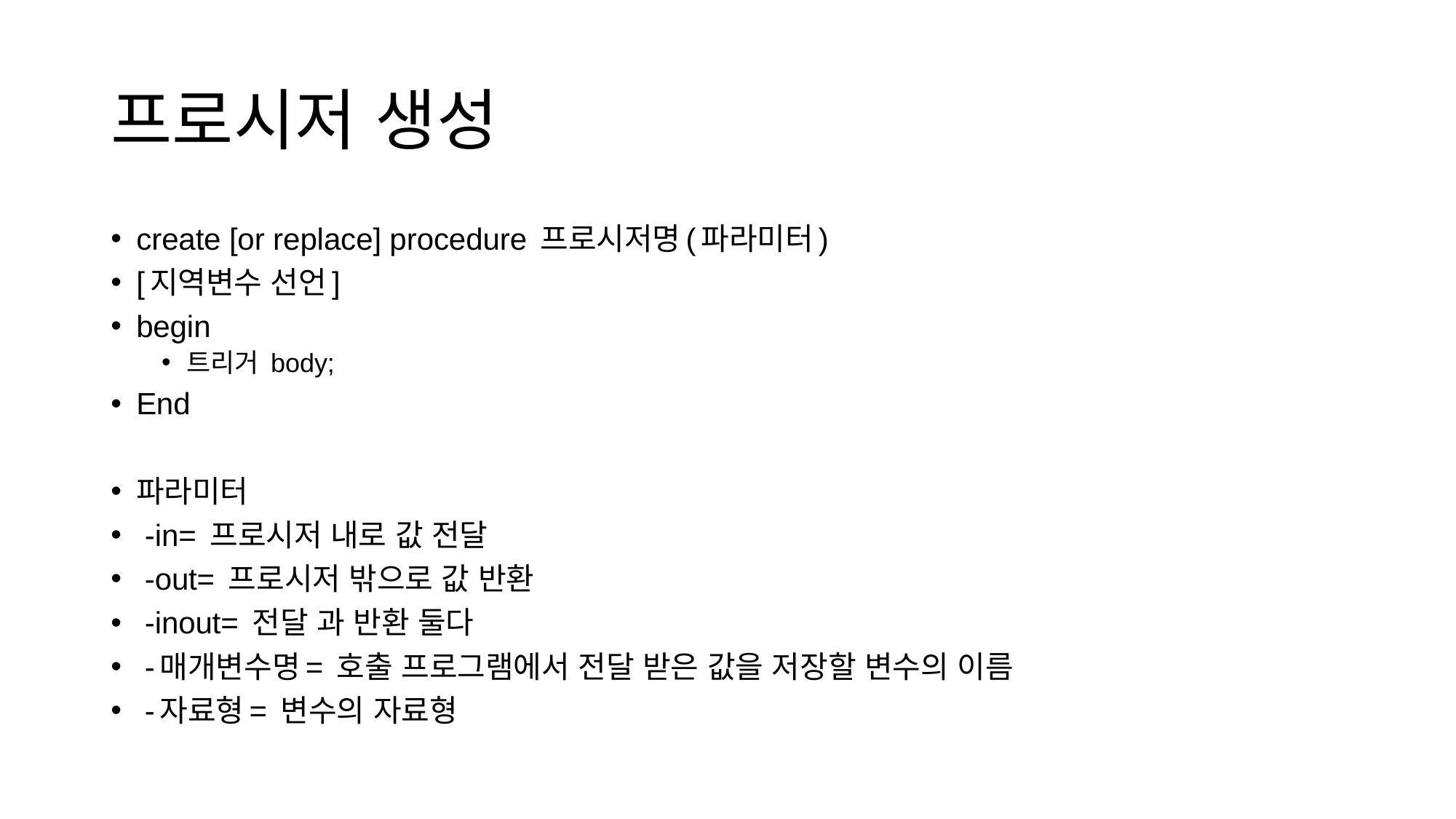

# 프로시저 생성
create [or replace] procedure 프로시저명(파라미터)
[지역변수 선언]
begin
트리거 body;
End

파라미터
 -in= 프로시저 내로 값 전달
 -out= 프로시저 밖으로 값 반환
 -inout= 전달 과 반환 둘다
 -매개변수명= 호출 프로그램에서 전달 받은 값을 저장할 변수의 이름
 -자료형= 변수의 자료형